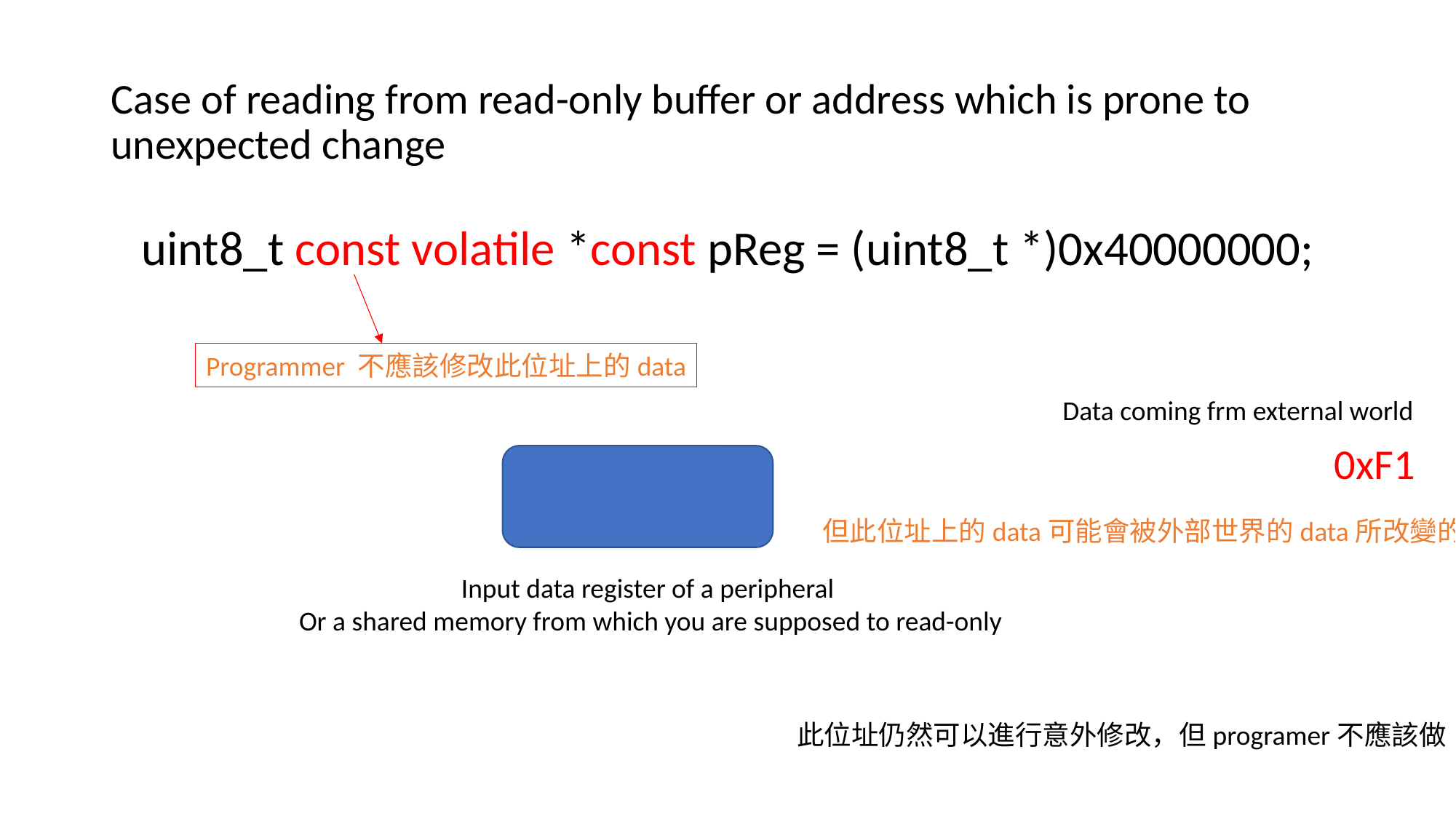

# Case of reading from read-only buffer or address which is prone to unexpected change
uint8_t const volatile *const pReg = (uint8_t *)0x40000000;

Programmer 不應該修改此位址上的data
Data coming frm external world
0xF1

但此位址上的data可能會被外部世界的data所改變的
Input data register of a peripheral
Or a shared memory from which you are supposed to read-only
此位址仍然可以進行意外修改，但programer不應該做